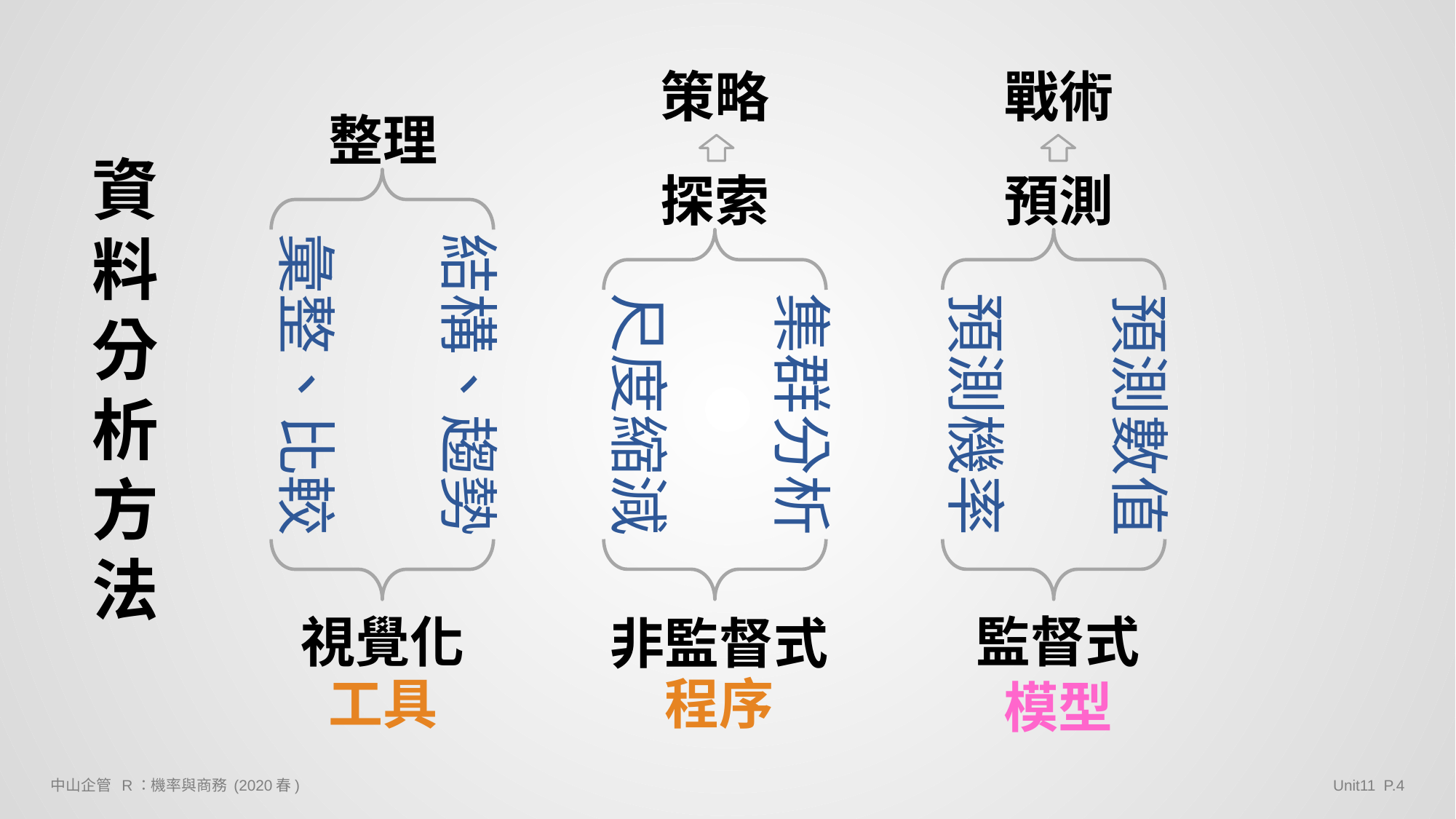

策略
戰術

# 資料分析方法
整理

探索
預測
彙整、比較
結構、趨勢
尺度縮減
集群分析
預測機率
預測數值

視覺化
監督式
非監督式
工具
程序
模型